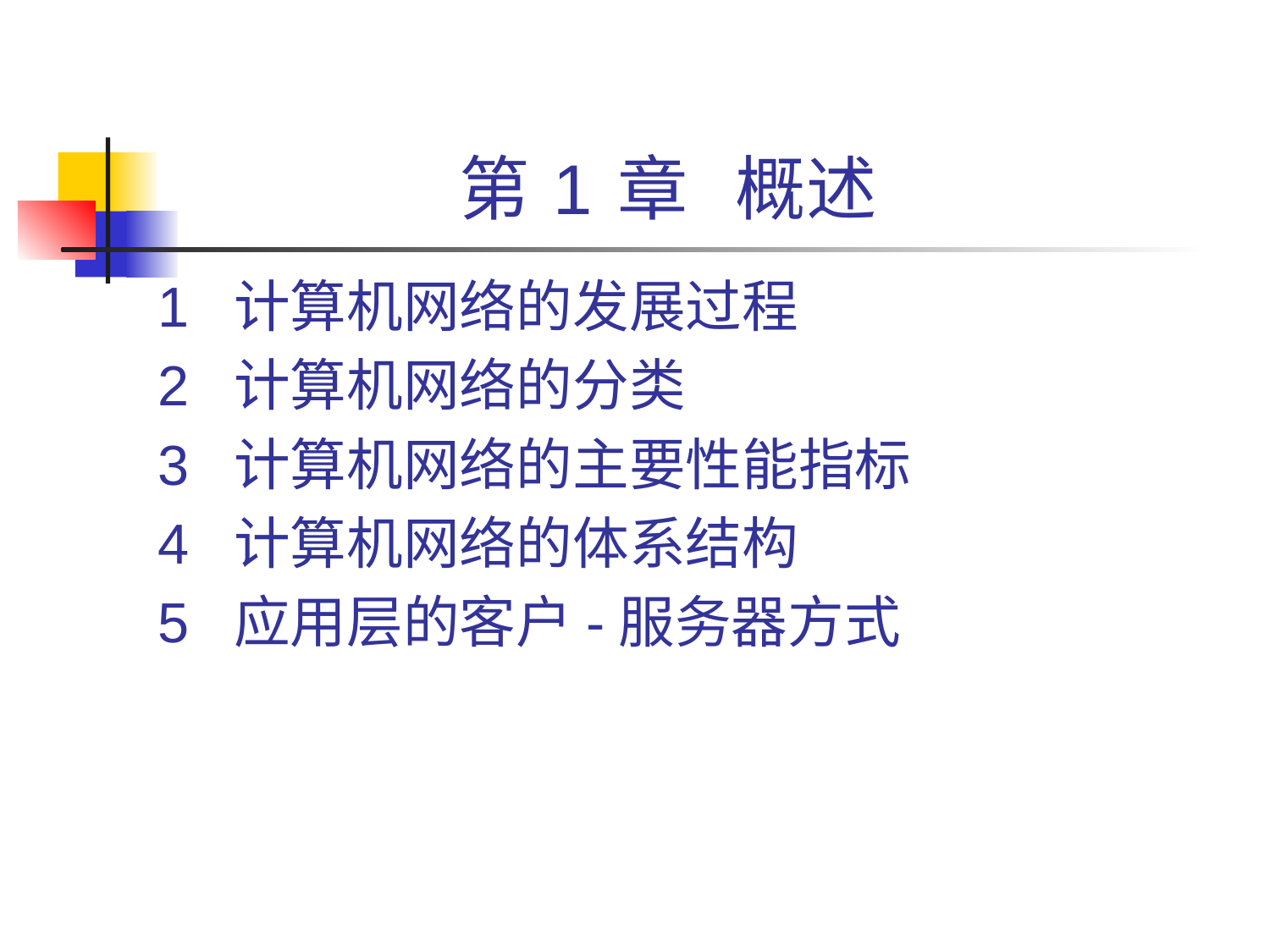

# 第 1 章   概述
1  计算机网络的发展过程
2  计算机网络的分类
3  计算机网络的主要性能指标
4  计算机网络的体系结构
5  应用层的客户-服务器方式